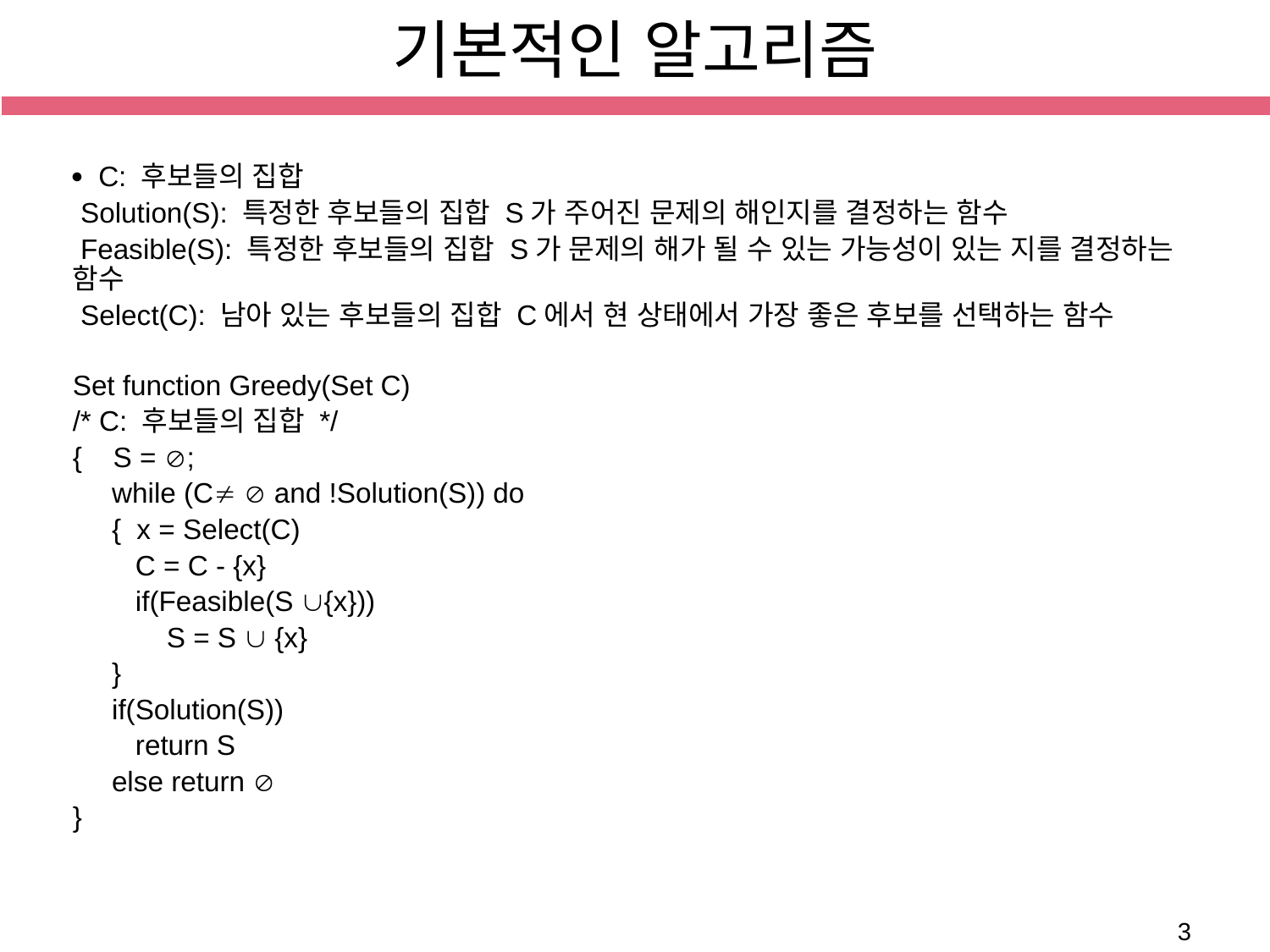

기본적인 알고리즘
•  C: 후보들의 집합
 Solution(S): 특정한 후보들의 집합 S가 주어진 문제의 해인지를 결정하는 함수
 Feasible(S): 특정한 후보들의 집합 S가 문제의 해가 될 수 있는 가능성이 있는 지를 결정하는 함수
 Select(C): 남아 있는 후보들의 집합 C에서 현 상태에서 가장 좋은 후보를 선택하는 함수

Set function Greedy(Set C)
/* C: 후보들의 집합 */
{    S = ∅;
     while (C≠ ∅ and !Solution(S)) do
     {  x = Select(C)
        C = C - {x}
        if(Feasible(S ∪{x}))
            S = S ∪ {x}
     }
     if(Solution(S))
        return S
     else return ∅
}